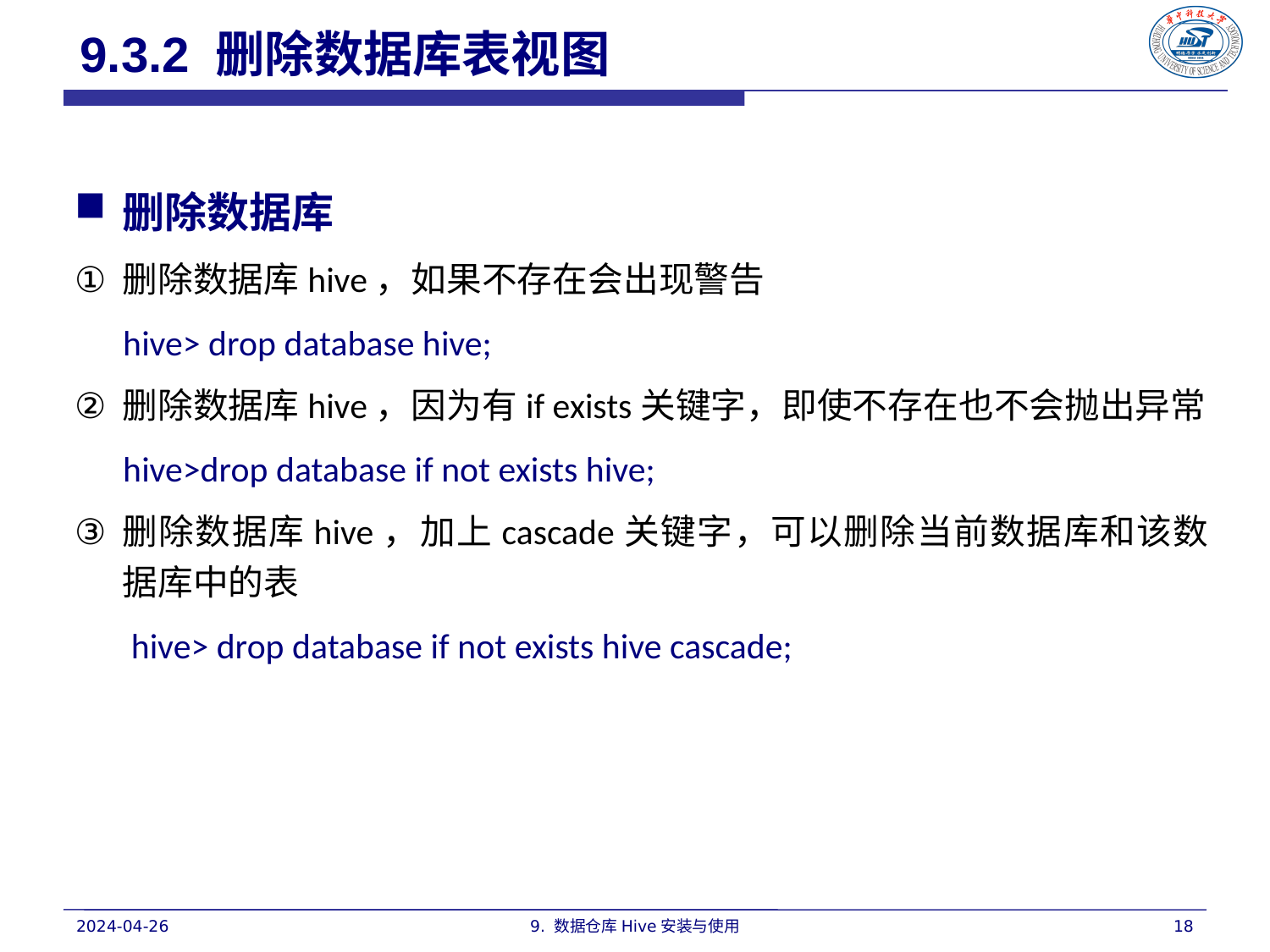

9.3.2 删除数据库表视图
删除数据库
删除数据库hive，如果不存在会出现警告
      hive> drop database hive;
删除数据库hive，因为有if exists关键字，即使不存在也不会抛出异常
      hive>drop database if not exists hive;
删除数据库hive，加上cascade关键字，可以删除当前数据库和该数据库中的表
       hive> drop database if not exists hive cascade;
2024-04-26
9. 数据仓库Hive安装与使用
18